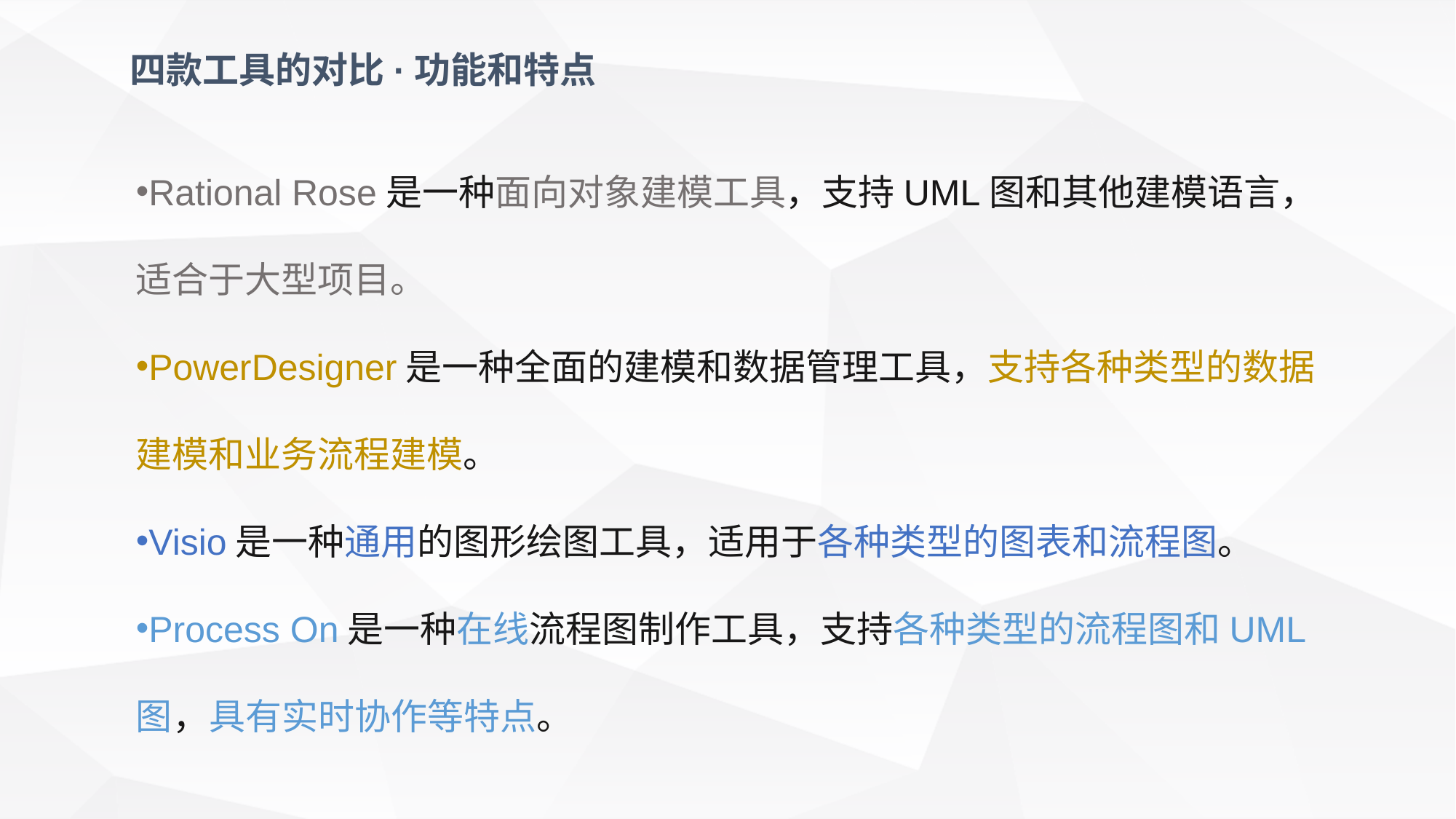

四款工具的对比·功能和特点

Rational Rose是一种面向对象建模工具，支持UML图和其他建模语言，适合于大型项目。
PowerDesigner是一种全面的建模和数据管理工具，支持各种类型的数据建模和业务流程建模。
Visio是一种通用的图形绘图工具，适用于各种类型的图表和流程图。
Process On是一种在线流程图制作工具，支持各种类型的流程图和UML图，具有实时协作等特点。